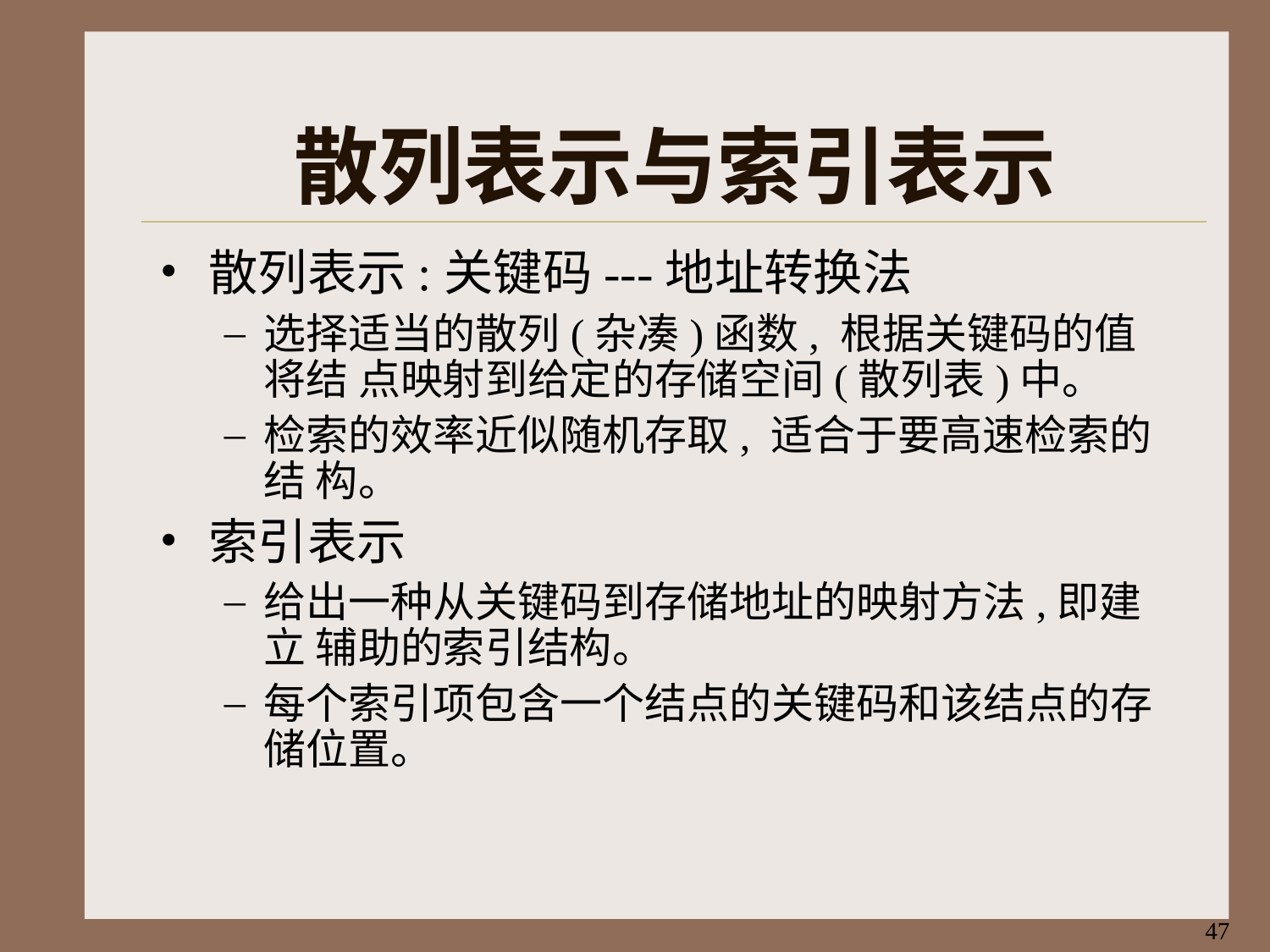

# 散列表示与索引表示

散列表示:关键码---地址转换法
选择适当的散列(杂凑)函数, 根据关键码的值将结 点映射到给定的存储空间(散列表)中。
检索的效率近似随机存取, 适合于要高速检索的结 构。
索引表示
给出一种从关键码到存储地址的映射方法,即建立 辅助的索引结构。
每个索引项包含一个结点的关键码和该结点的存 储位置。
47